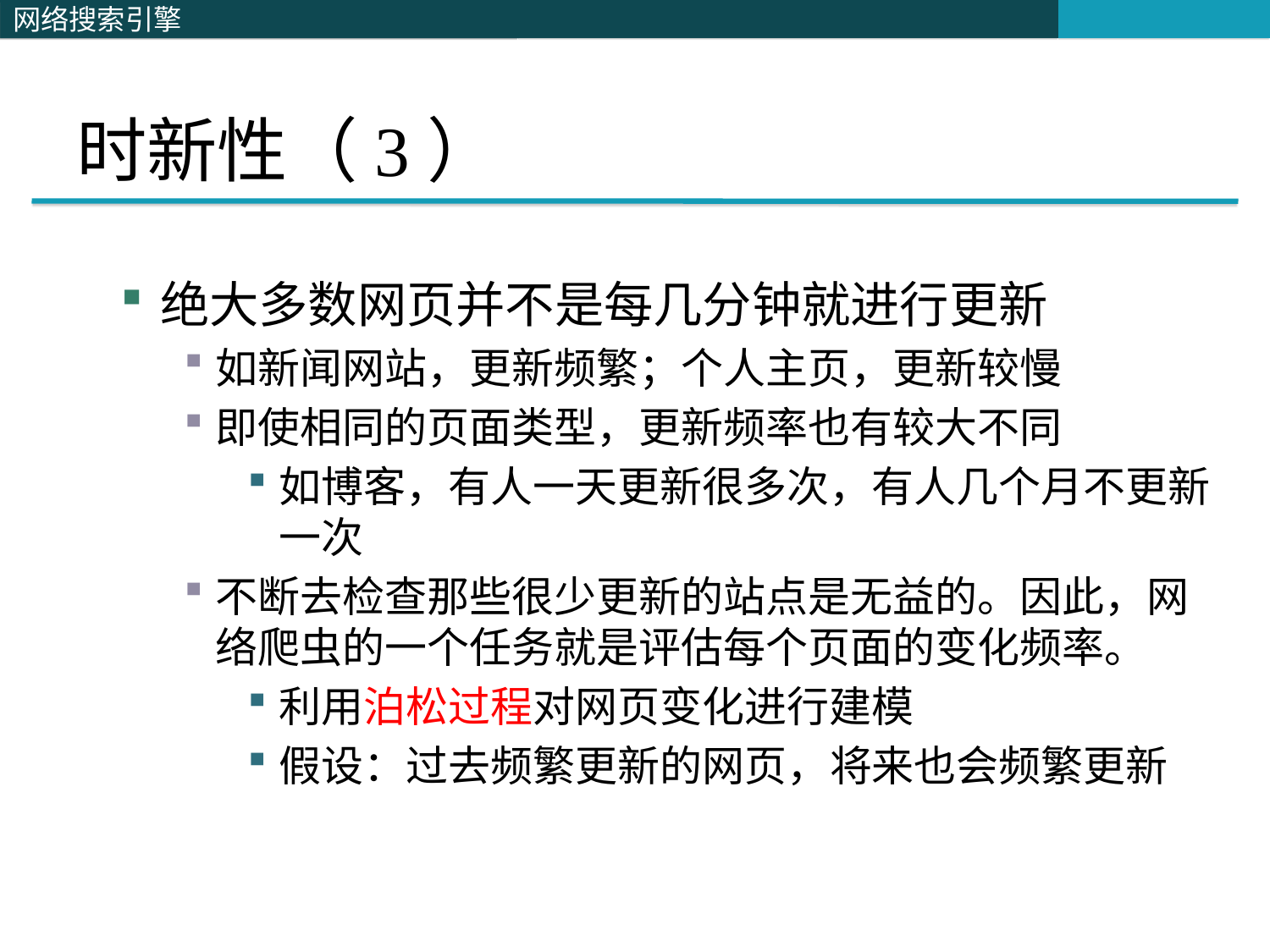

# 时新性（3）
绝大多数网页并不是每几分钟就进行更新
如新闻网站，更新频繁；个人主页，更新较慢
即使相同的页面类型，更新频率也有较大不同
如博客，有人一天更新很多次，有人几个月不更新一次
不断去检查那些很少更新的站点是无益的。因此，网络爬虫的一个任务就是评估每个页面的变化频率。
利用泊松过程对网页变化进行建模
假设：过去频繁更新的网页，将来也会频繁更新
45